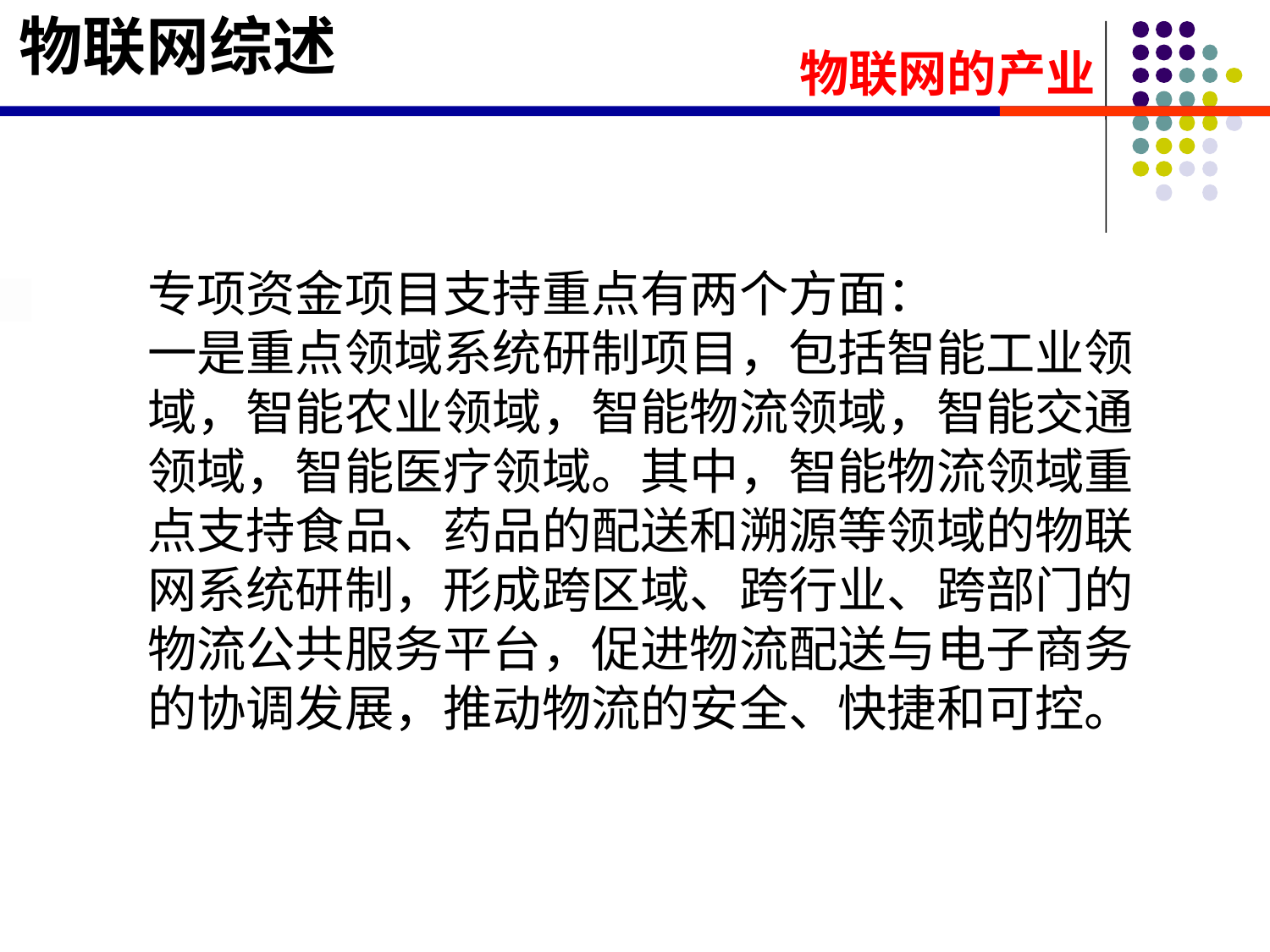

物联网综述
物联网的产业

专项资金项目支持重点有两个方面：
一是重点领域系统研制项目，包括智能工业领域，智能农业领域，智能物流领域，智能交通领域，智能医疗领域。其中，智能物流领域重点支持食品、药品的配送和溯源等领域的物联网系统研制，形成跨区域、跨行业、跨部门的物流公共服务平台，促进物流配送与电子商务的协调发展，推动物流的安全、快捷和可控。